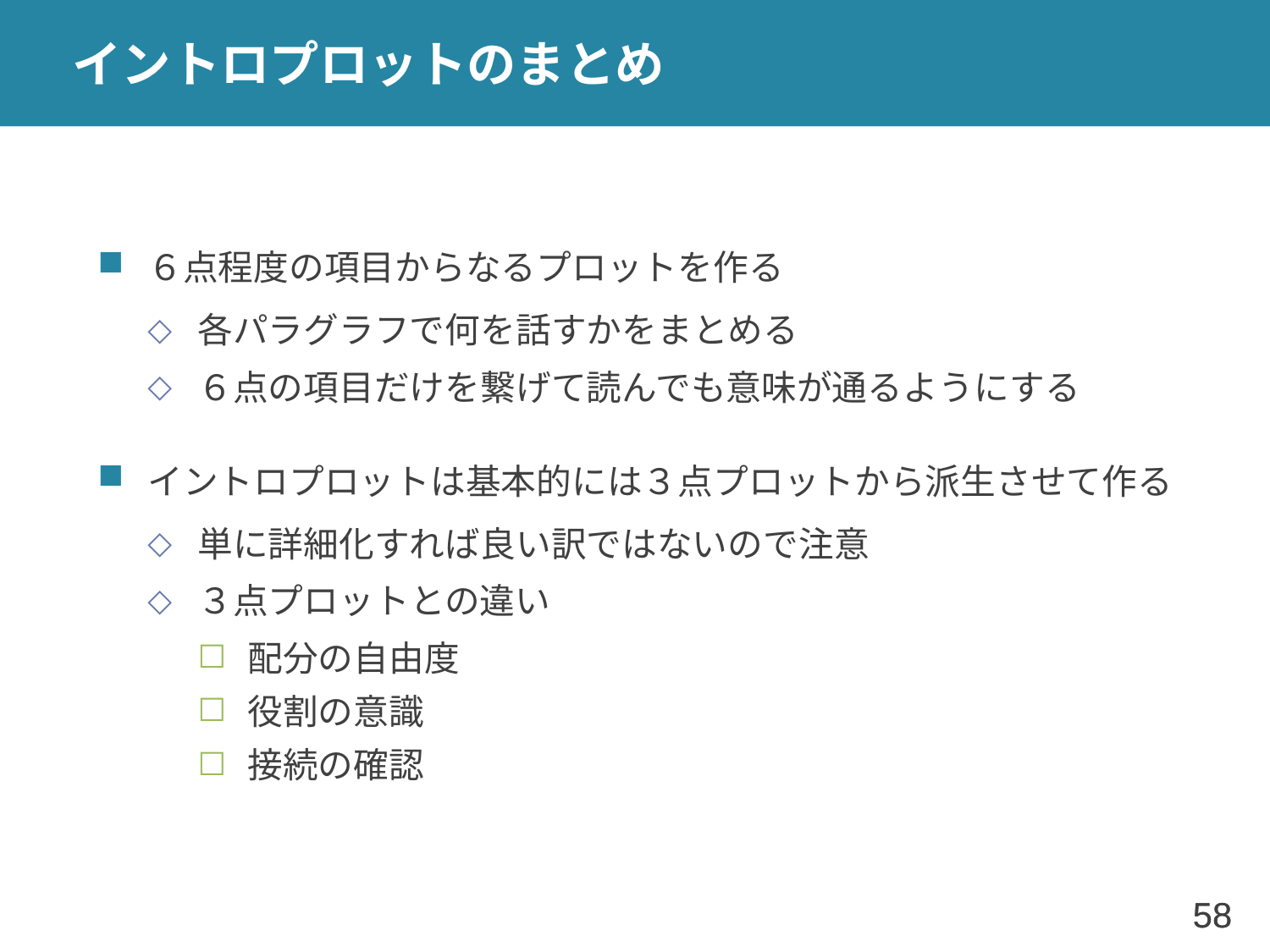

# イントロプロットのまとめ
６点程度の項目からなるプロットを作る
各パラグラフで何を話すかをまとめる
６点の項目だけを繋げて読んでも意味が通るようにする
イントロプロットは基本的には３点プロットから派生させて作る
単に詳細化すれば良い訳ではないので注意
３点プロットとの違い
配分の自由度
役割の意識
接続の確認